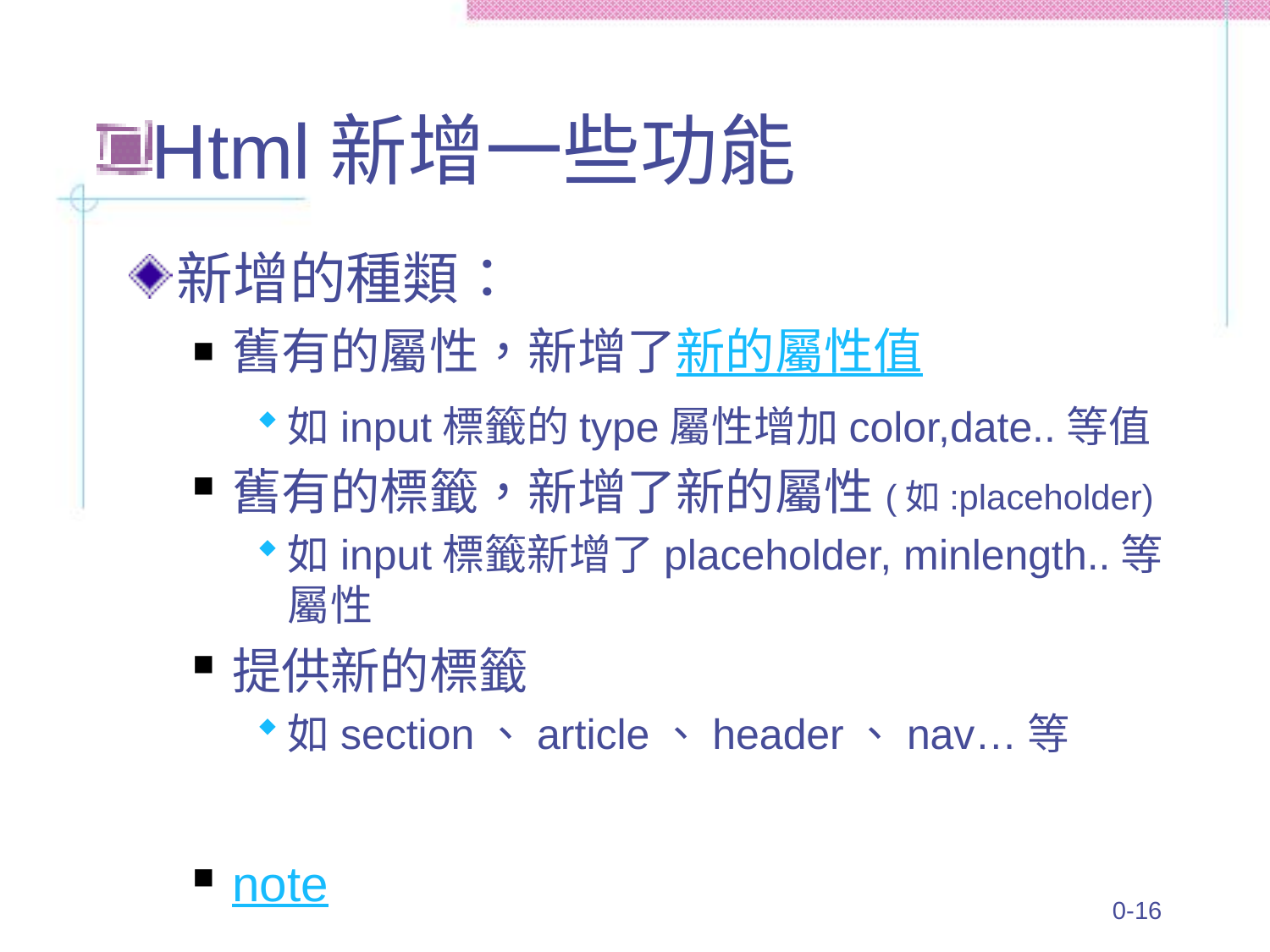

# Html新增一些功能
新增的種類：
舊有的屬性，新增了新的屬性值
如input標籤的type屬性增加color,date..等值
舊有的標籤，新增了新的屬性(如:placeholder)
如input標籤新增了placeholder, minlength..等屬性
提供新的標籤
如section、article、header、nav…等

note

0-16